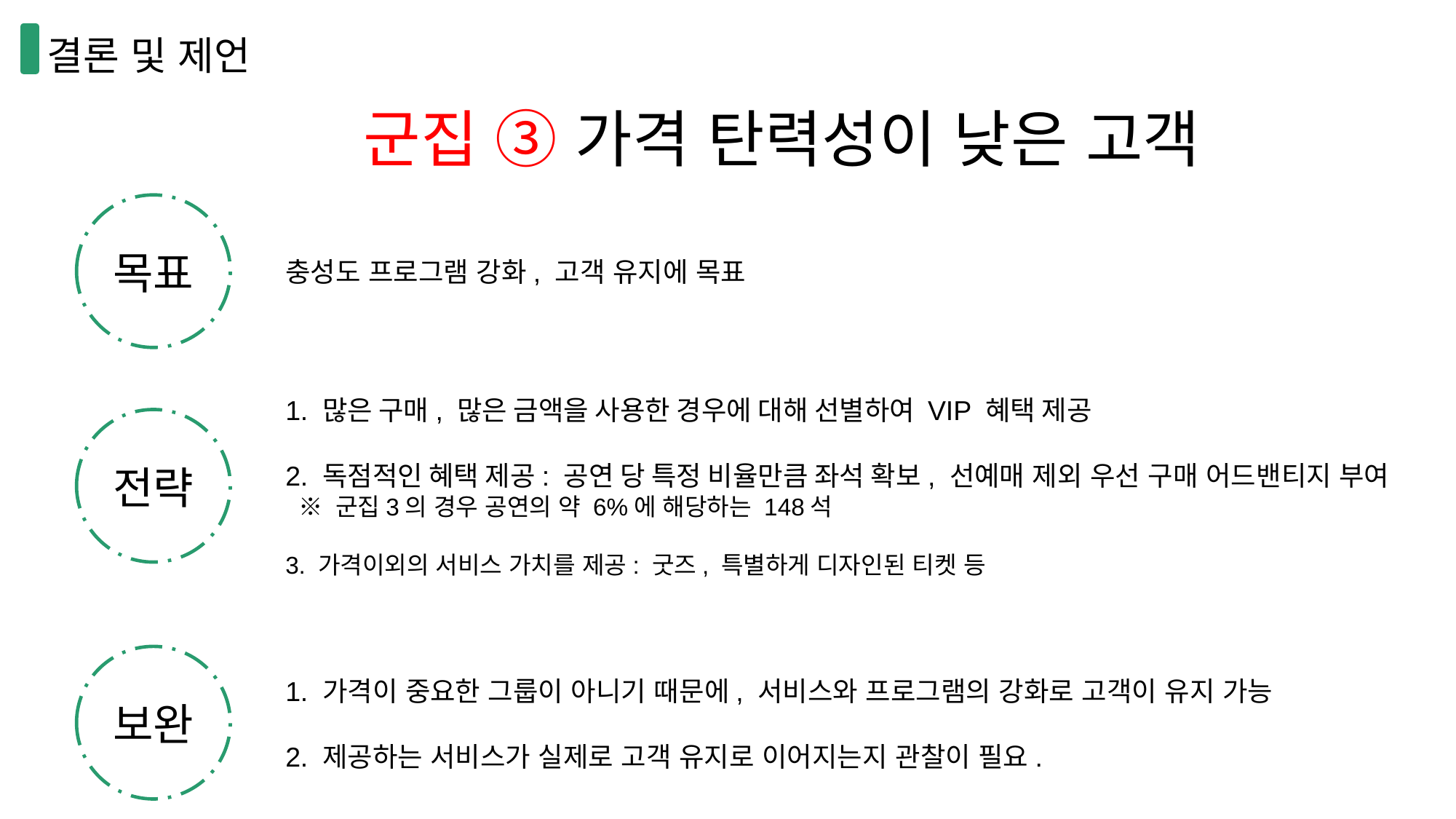

결론 및 제언

군집 ③ 가격 탄력성이 낮은 고객

목표
충성도 프로그램 강화, 고객 유지에 목표
1. 많은 구매, 많은 금액을 사용한 경우에 대해 선별하여 VIP 혜택 제공

2. 독점적인 혜택 제공: 공연 당 특정 비율만큼 좌석 확보, 선예매 제외 우선 구매 어드밴티지 부여
  ※ 군집3의 경우 공연의 약 6%에 해당하는 148석

3. 가격이외의 서비스 가치를 제공: 굿즈, 특별하게 디자인된 티켓 등

전략

1. 가격이 중요한 그룹이 아니기 때문에, 서비스와 프로그램의 강화로 고객이 유지 가능

2. 제공하는 서비스가 실제로 고객 유지로 이어지는지 관찰이 필요.
보완